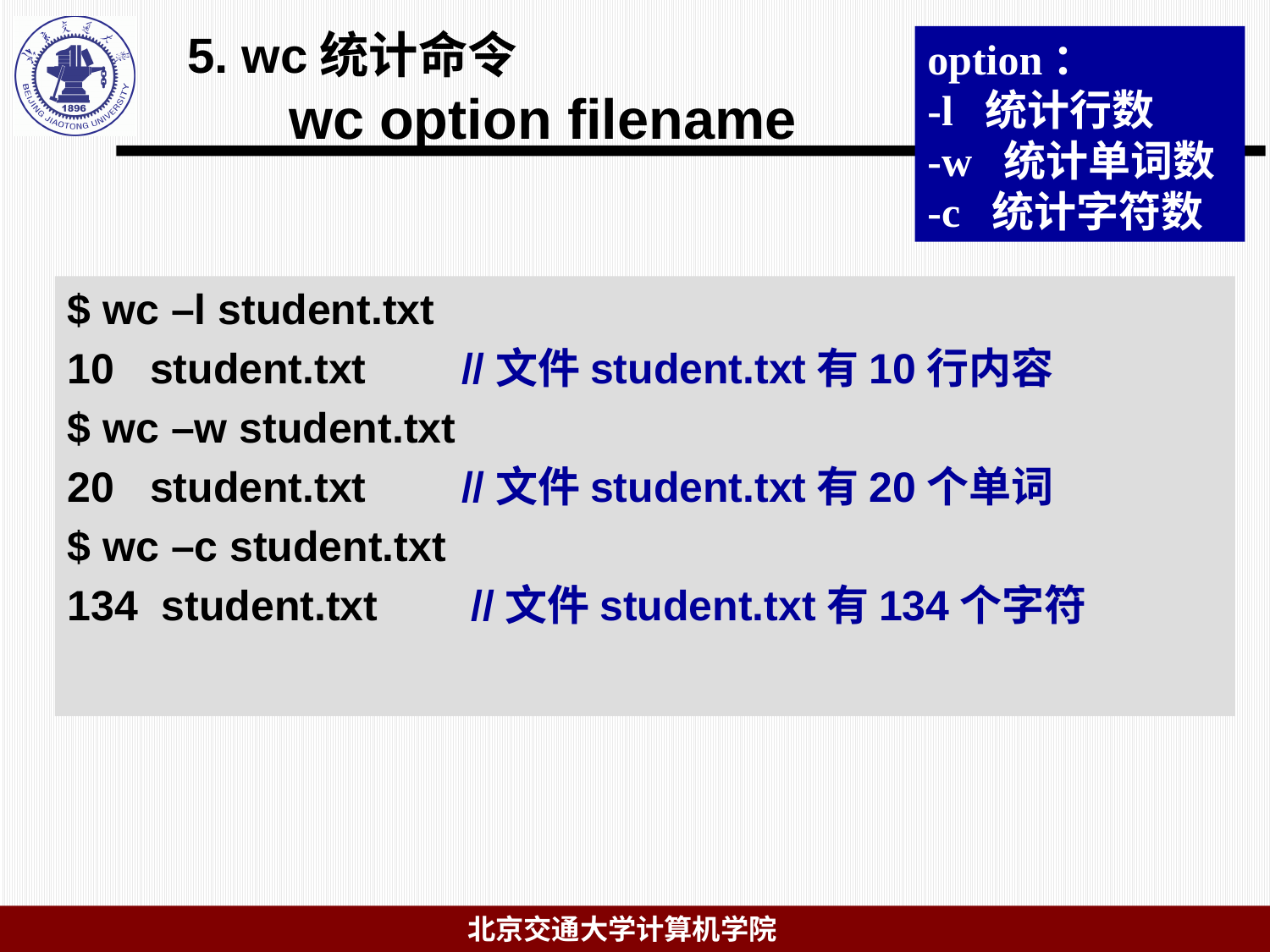

# 5. wc统计命令 wc option filename
option：
-l  统计行数
-w  统计单词数
-c  统计字符数
$ wc –l student.txt
10   student.txt        //文件student.txt有10行内容
$ wc –w student.txt
20   student.txt        //文件student.txt有20个单词
$ wc –c student.txt
134  student.txt        //文件student.txt有134个字符